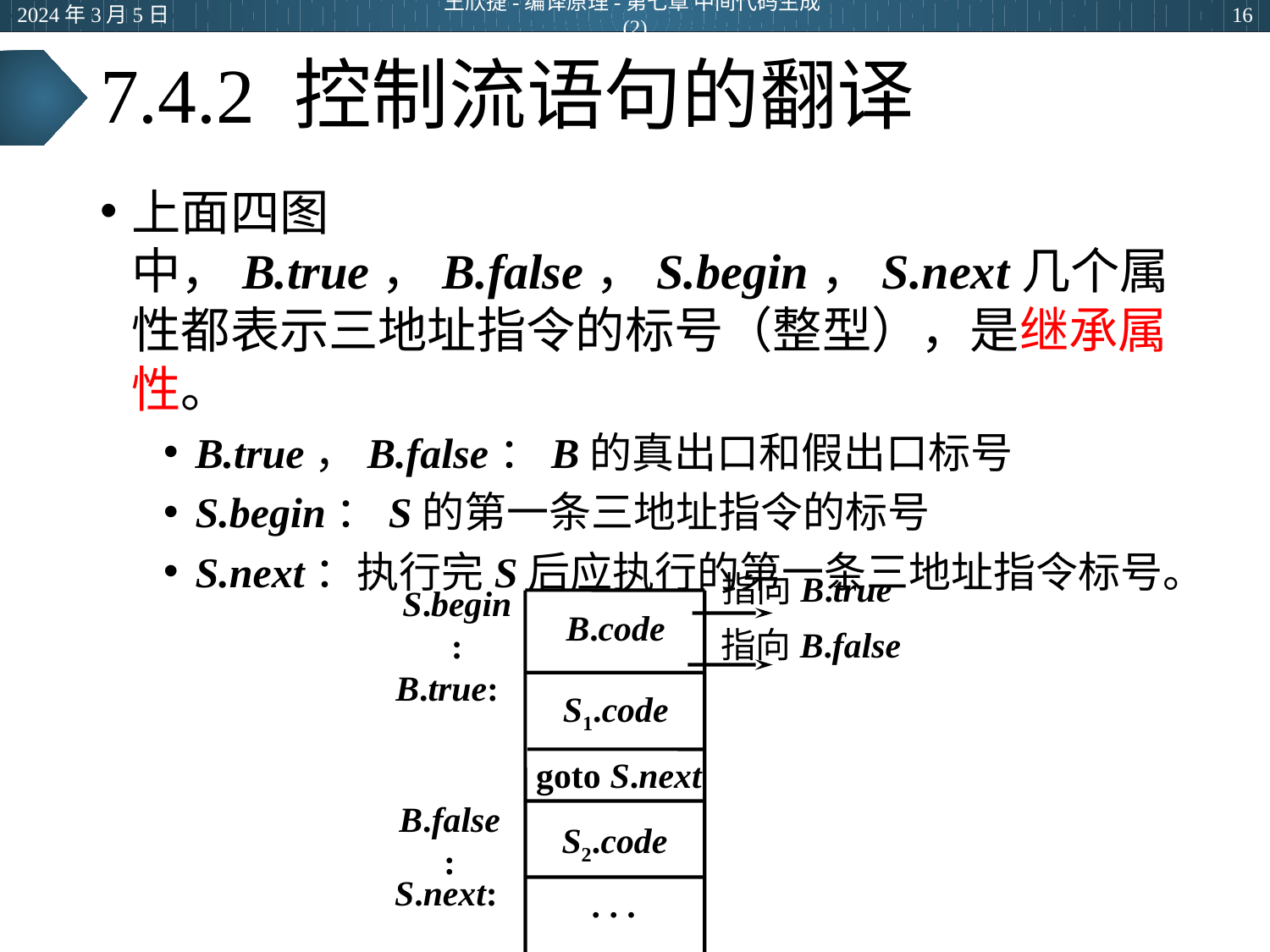

2024年3月5日
王欣捷-编译原理-第七章 中间代码生成(2)
16
# 7.4.2 控制流语句的翻译
上面四图中，B.true，B.false，S.begin，S.next几个属性都表示三地址指令的标号（整型），是继承属性。
B.true，B.false：B的真出口和假出口标号
S.begin：S的第一条三地址指令的标号
S.next：执行完S后应执行的第一条三地址指令标号。
指向B.true
S.begin:

B.code

指向B.false
B.true:

S1.code
 goto S.next

B.false:

S2.code
S.next:
. . .